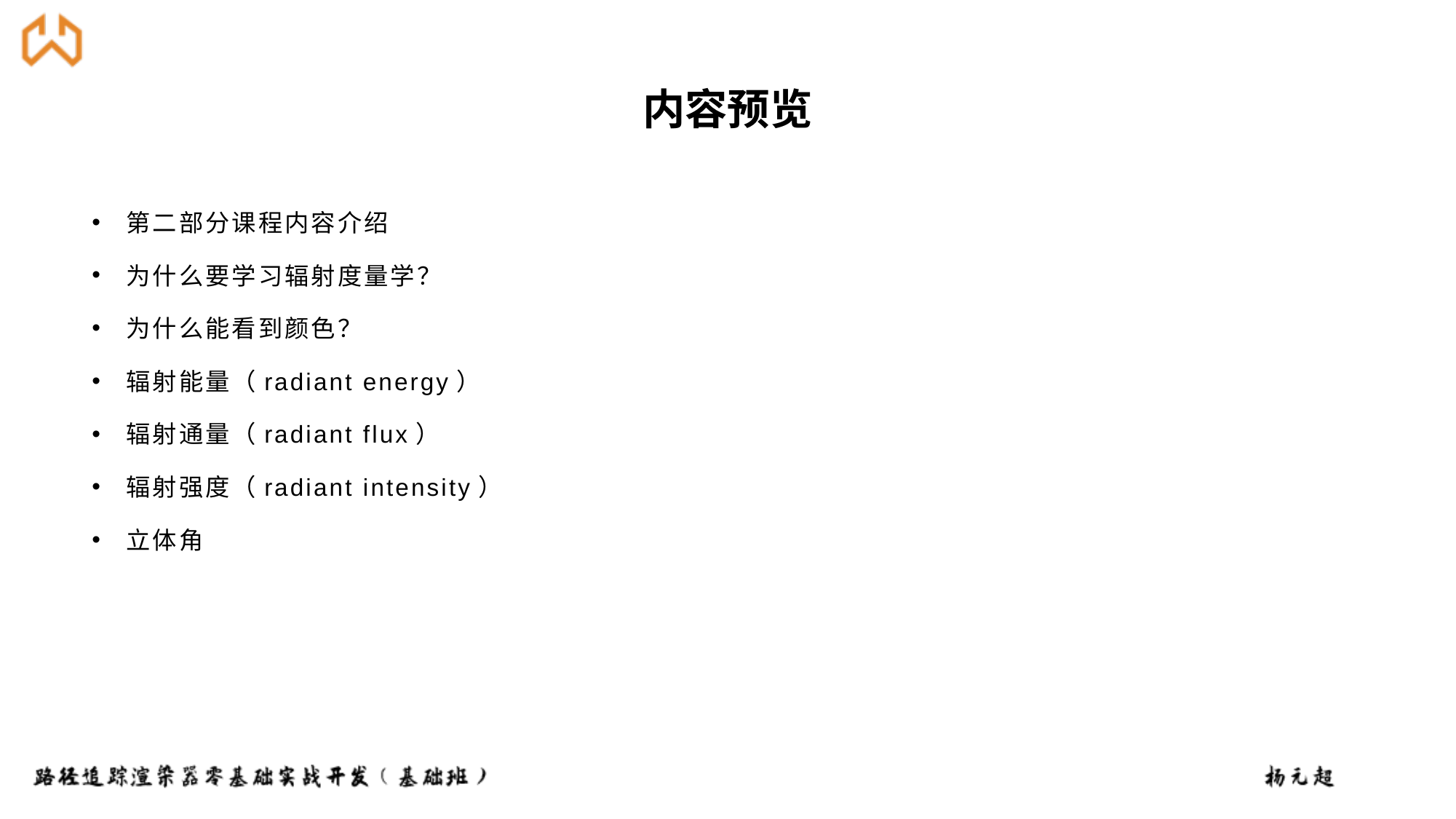

第二部分课程内容介绍
为什么要学习辐射度量学？
为什么能看到颜色？
辐射能量（radiant energy）
辐射通量（radiant flux）
辐射强度（radiant intensity）
立体角